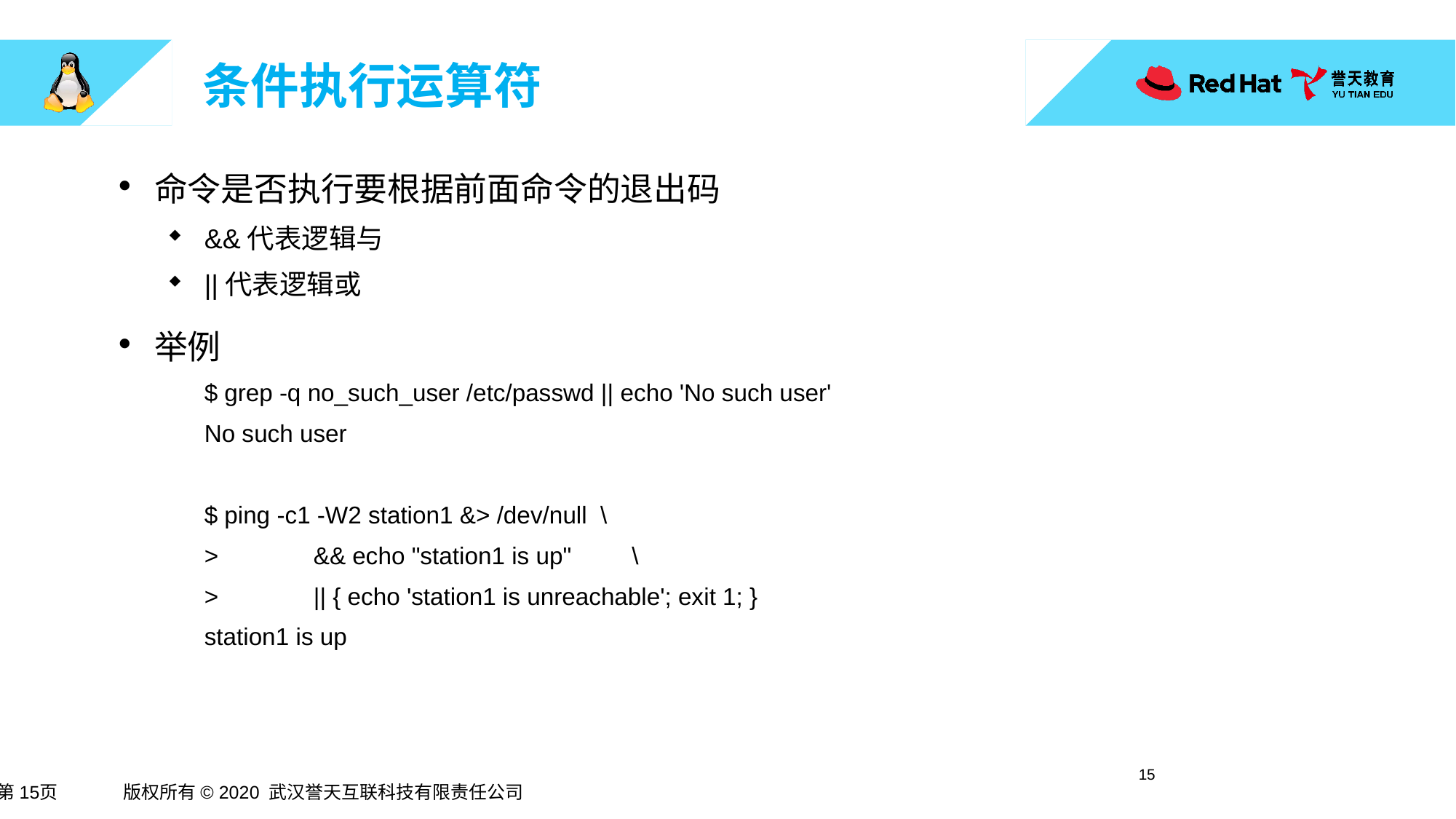

# 条件执行运算符
命令是否执行要根据前面命令的退出码
&&代表逻辑与
||代表逻辑或
举例
$ grep -q no_such_user /etc/passwd || echo 'No such user'
No such user

$ ping -c1 -W2 station1 &> /dev/null  \
>	&& echo "station1 is up"         \
>	|| { echo 'station1 is unreachable'; exit 1; }
station1 is up
15